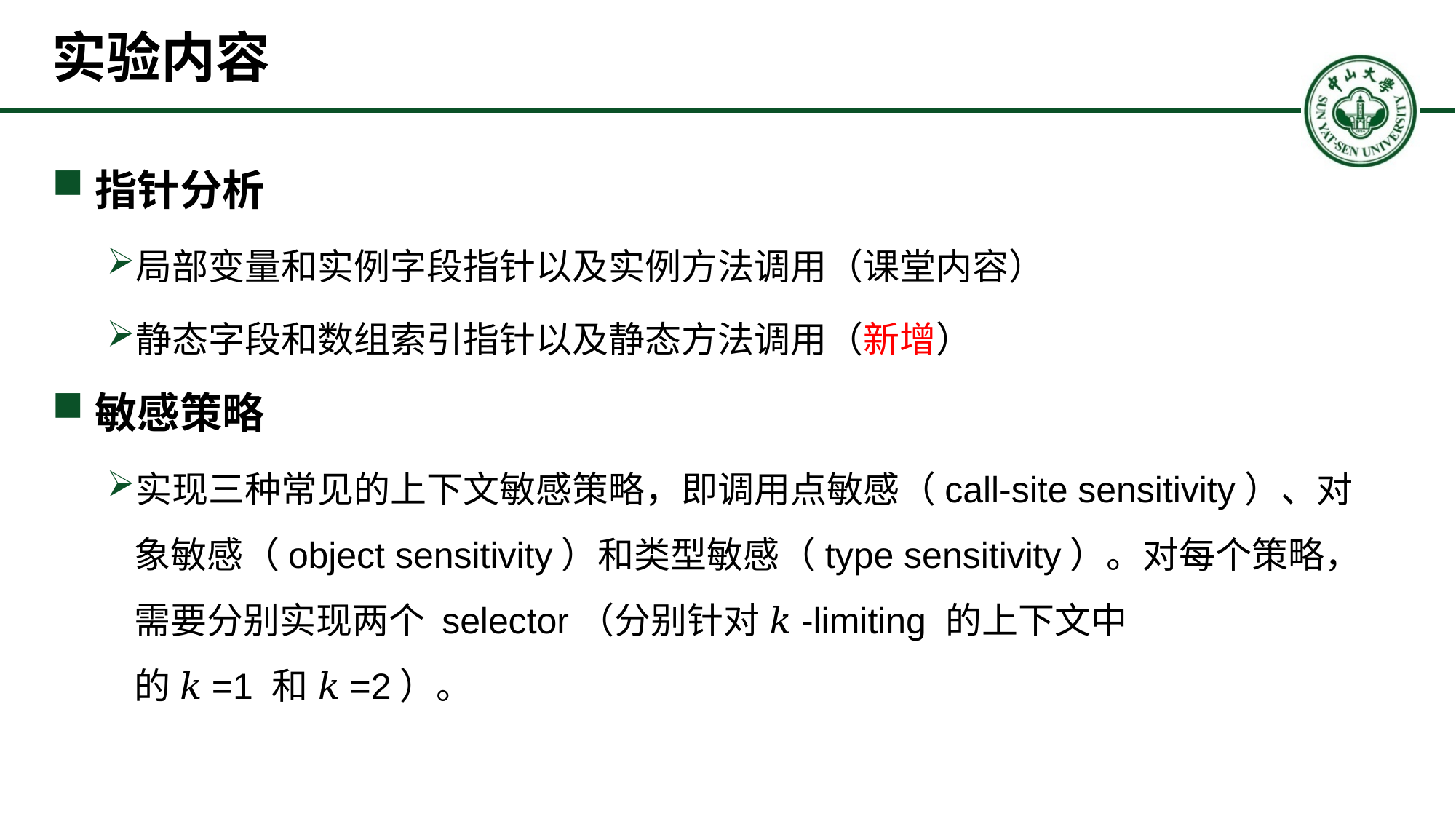

# 实验内容
指针分析
局部变量和实例字段指针以及实例方法调用（课堂内容）
静态字段和数组索引指针以及静态方法调用（新增）
敏感策略
实现三种常见的上下文敏感策略，即调用点敏感（call-site sensitivity）、对象敏感（object sensitivity）和类型敏感（type sensitivity）。对每个策略，需要分别实现两个 selector（分别针对 𝑘-limiting 的上下文中的 𝑘=1 和 𝑘=2）。